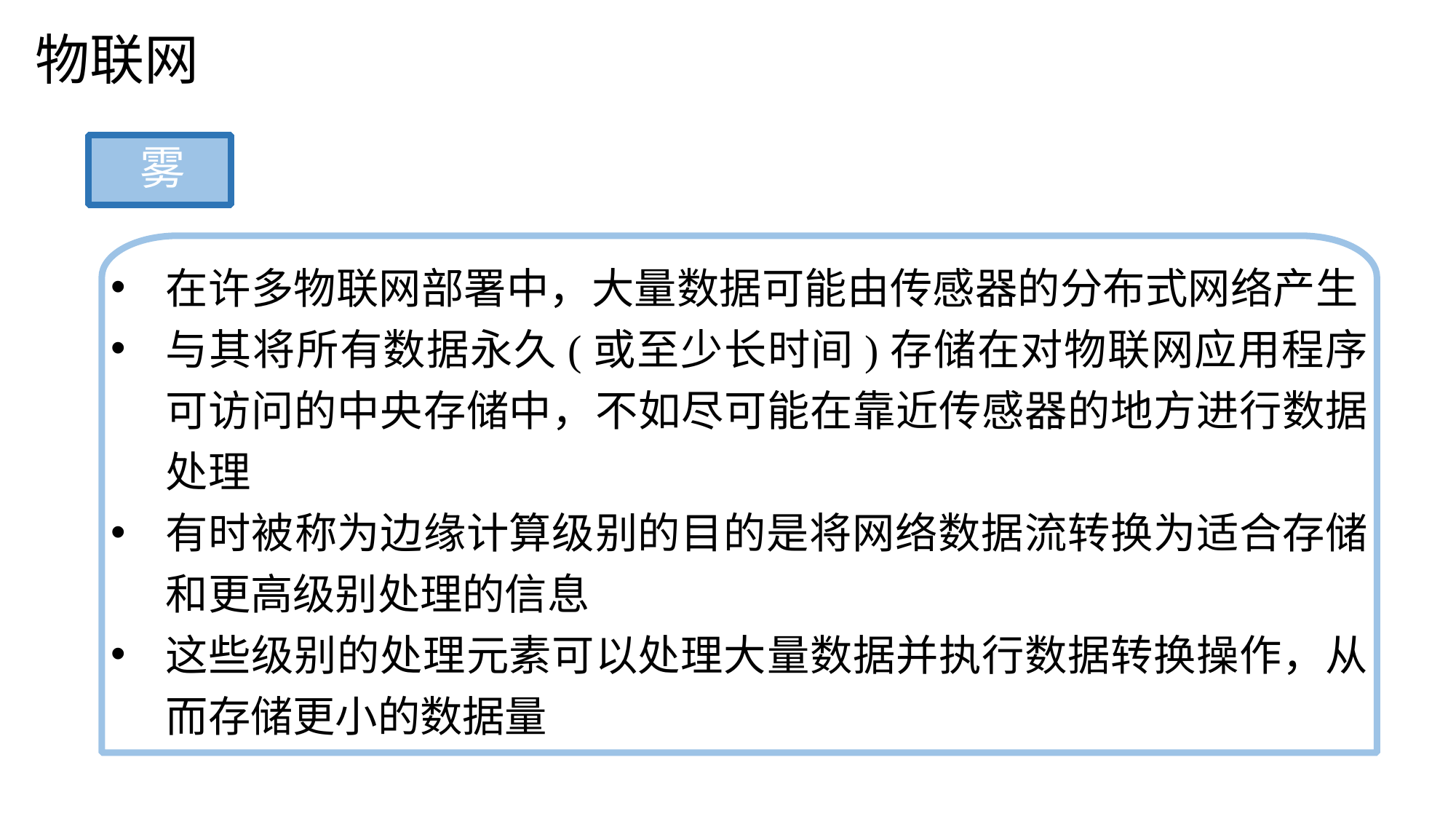

物联网

雾
在许多物联网部署中，大量数据可能由传感器的分布式网络产生
与其将所有数据永久(或至少长时间)存储在对物联网应用程序可访问的中央存储中，不如尽可能在靠近传感器的地方进行数据处理
有时被称为边缘计算级别的目的是将网络数据流转换为适合存储和更高级别处理的信息
这些级别的处理元素可以处理大量数据并执行数据转换操作，从而存储更小的数据量